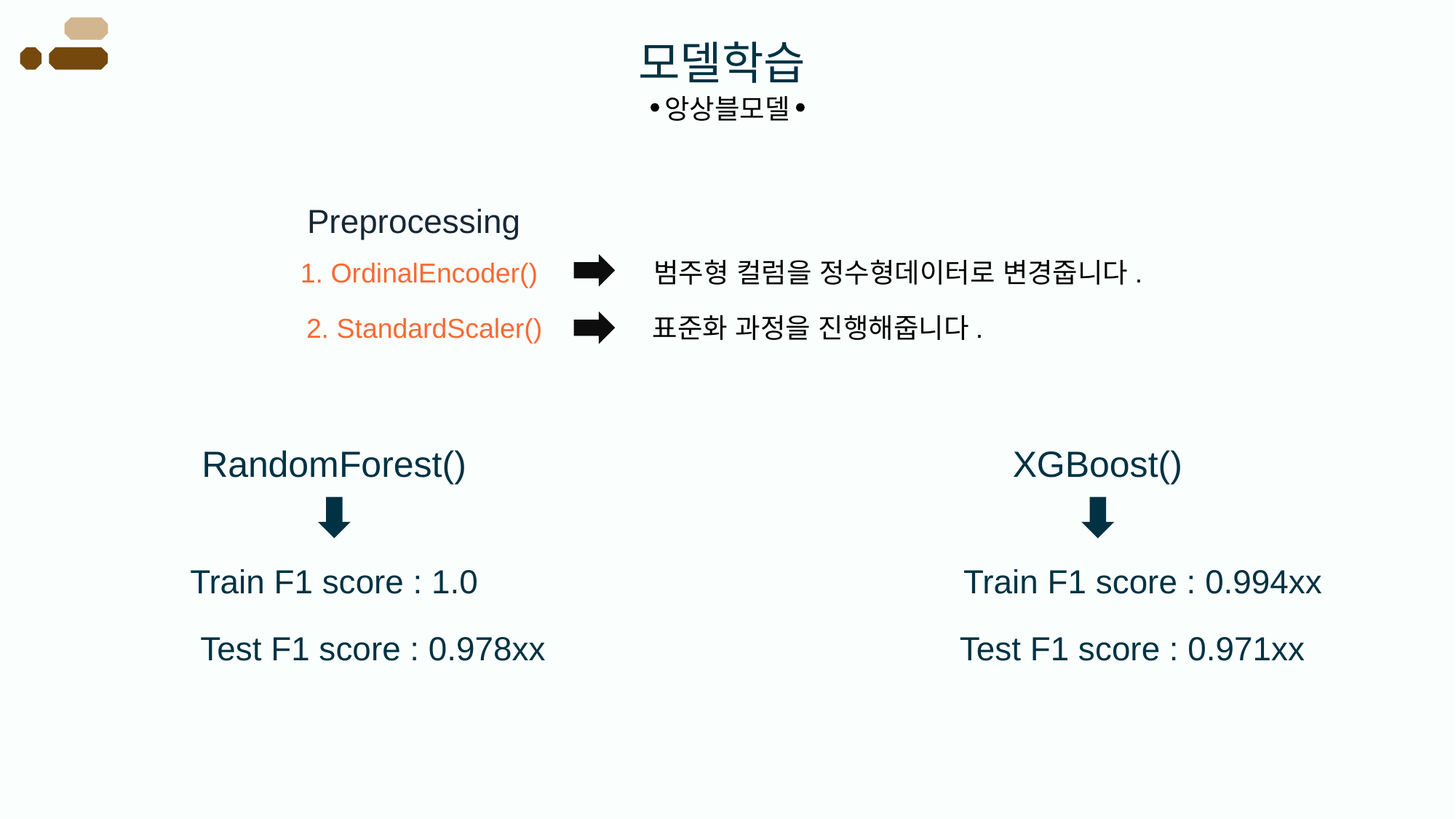

모델학습
앙상블모델

Preprocessing
1. OrdinalEncoder()
범주형 컬럼을 정수형데이터로 변경줍니다.

2. StandardScaler()
표준화 과정을 진행해줍니다.

RandomForest()
XGBoost()

Train F1 score : 1.0
Train F1 score : 0.994xx
Test F1 score : 0.978xx
Test F1 score : 0.971xx